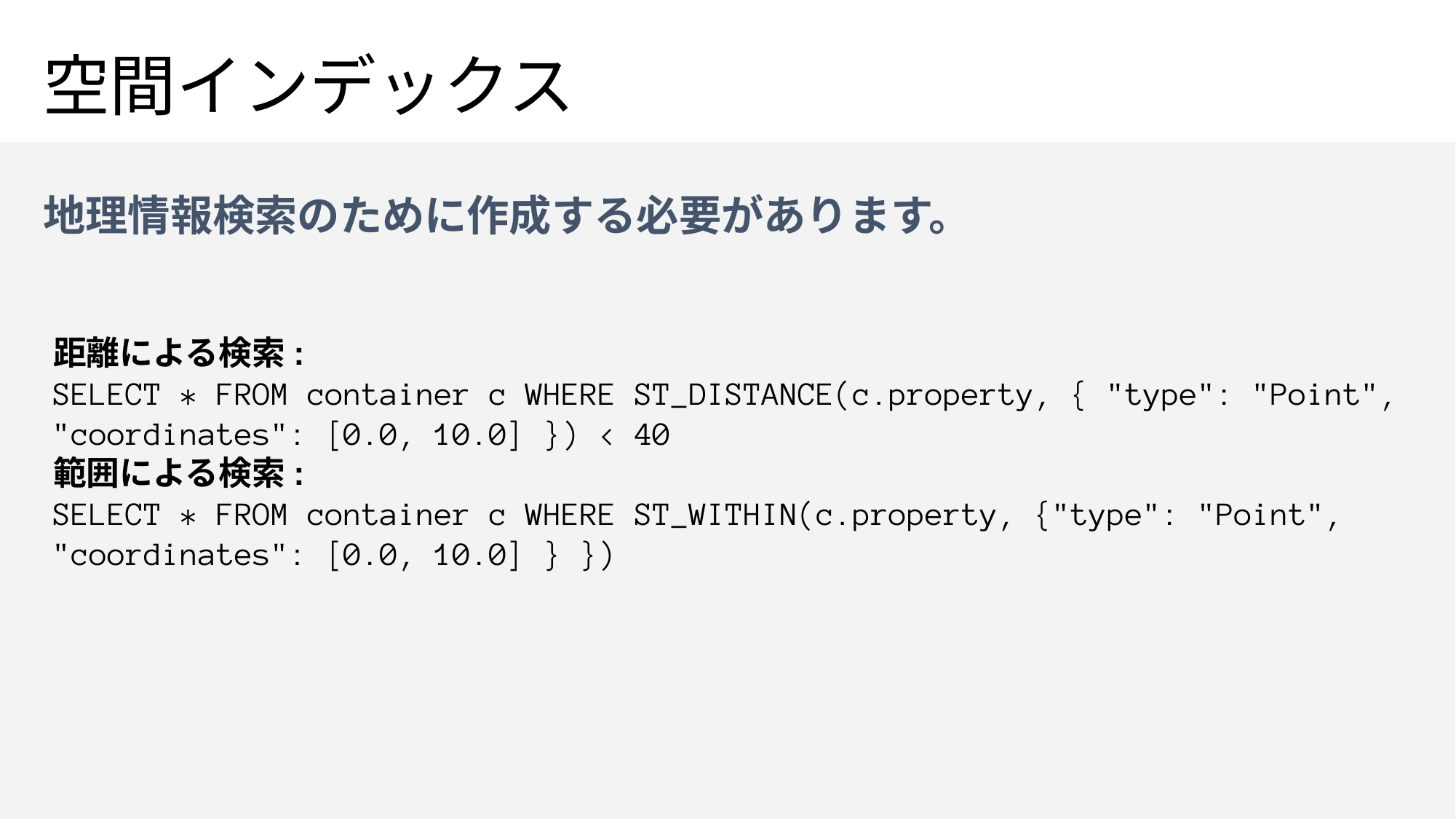

# 空間インデックス
地理情報検索のために作成する必要があります。

距離による検索:
SELECT * FROM container c WHERE ST_DISTANCE(c.property, { "type": "Point", "coordinates": [0.0, 10.0] }) < 40
範囲による検索:
SELECT * FROM container c WHERE ST_WITHIN(c.property, {"type": "Point", "coordinates": [0.0, 10.0] } })